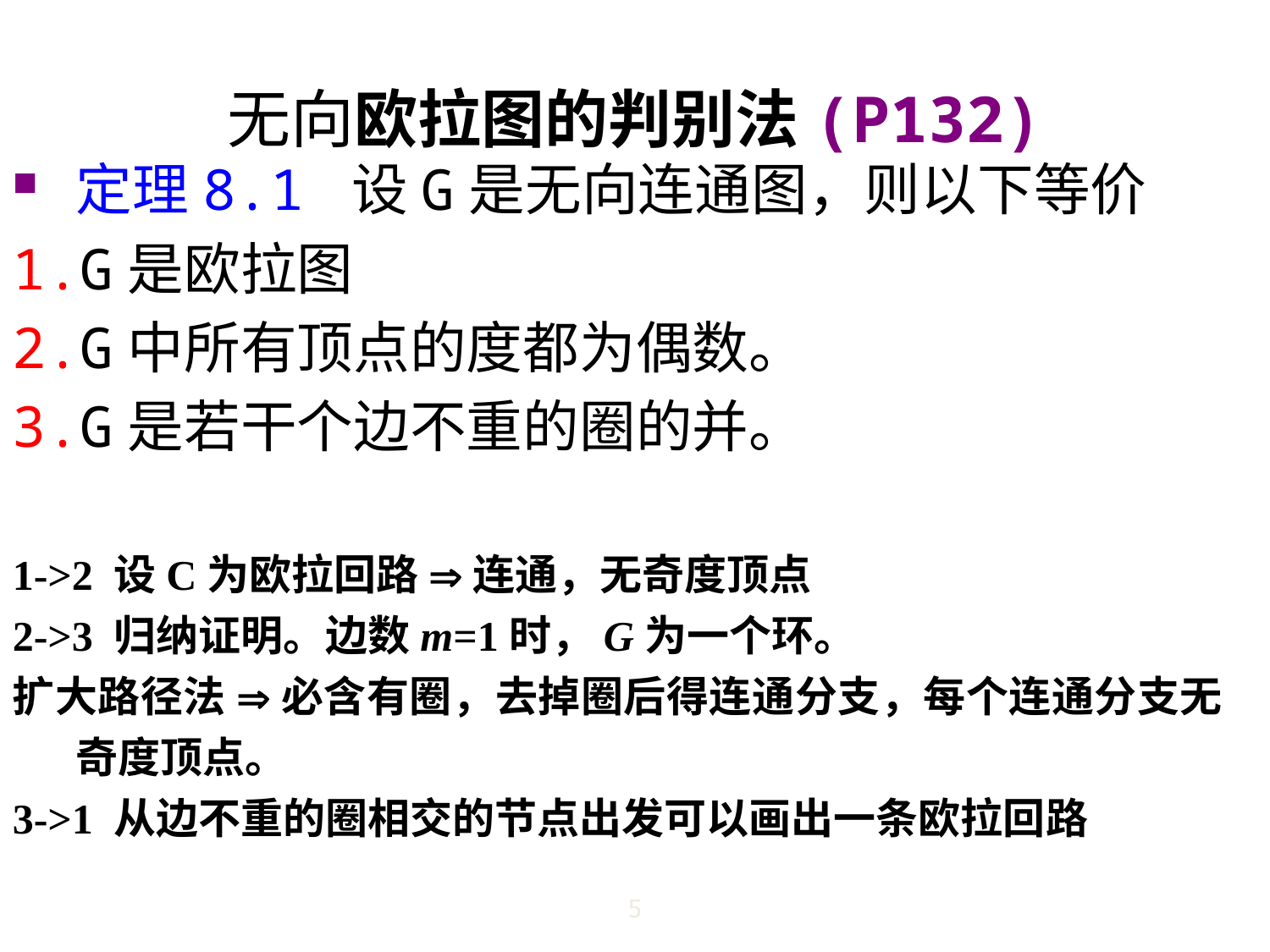

# 无向欧拉图的判别法(P132)
定理8.1 设G是无向连通图，则以下等价
G是欧拉图
G中所有顶点的度都为偶数。
G是若干个边不重的圈的并。

1->2 设C为欧拉回路⇒连通，无奇度顶点
2->3 归纳证明。边数m=1时，G为一个环。
扩大路径法⇒必含有圈，去掉圈后得连通分支，每个连通分支无奇度顶点。
3->1 从边不重的圈相交的节点出发可以画出一条欧拉回路

5